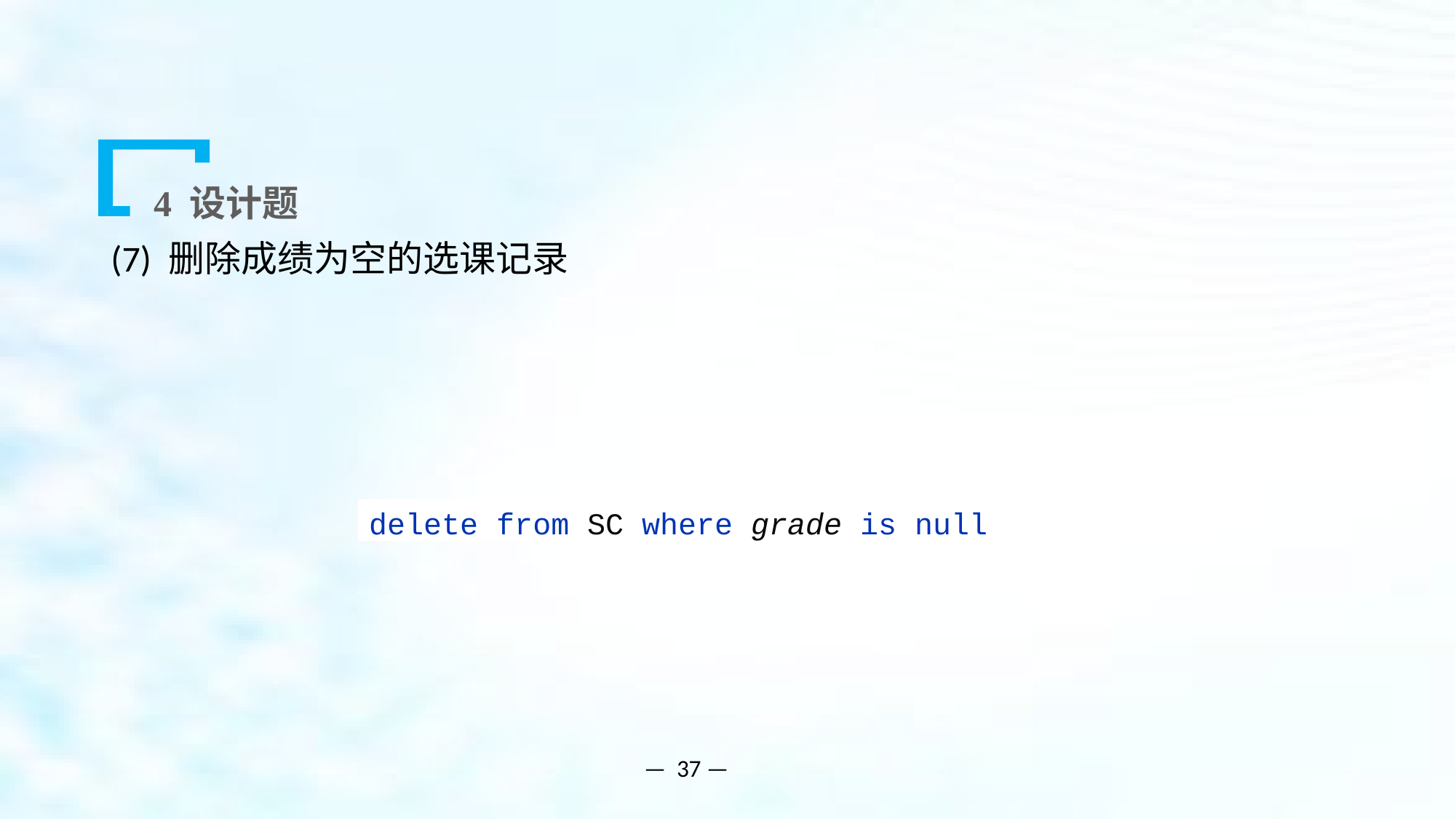

4 设计题
(7) 删除成绩为空的选课记录
delete from SC where grade is null